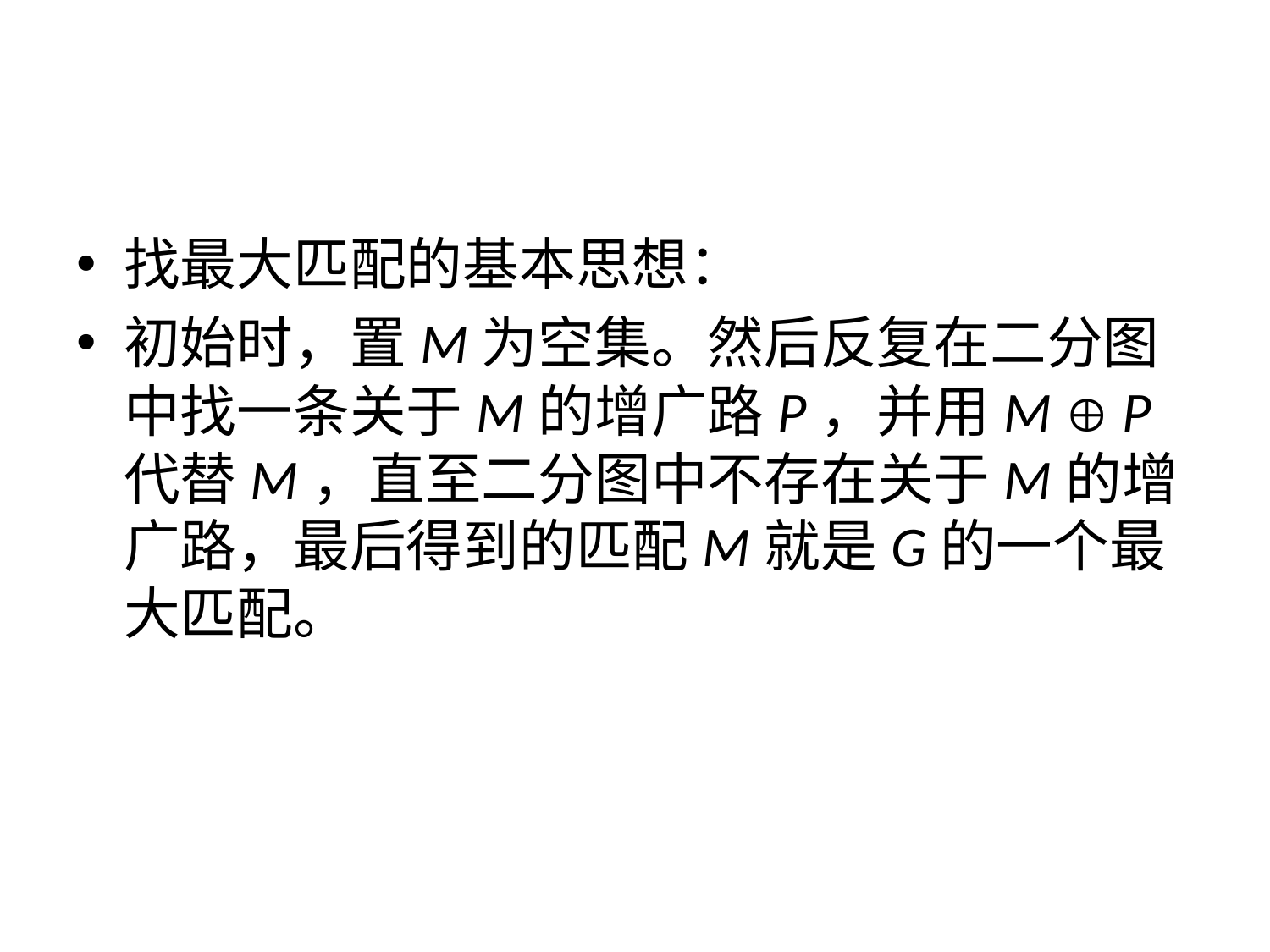

#
找最大匹配的基本思想：
初始时，置M为空集。然后反复在二分图中找一条关于M的增广路P，并用M ⊕ P代替M，直至二分图中不存在关于M的增广路，最后得到的匹配M就是G的一个最大匹配。